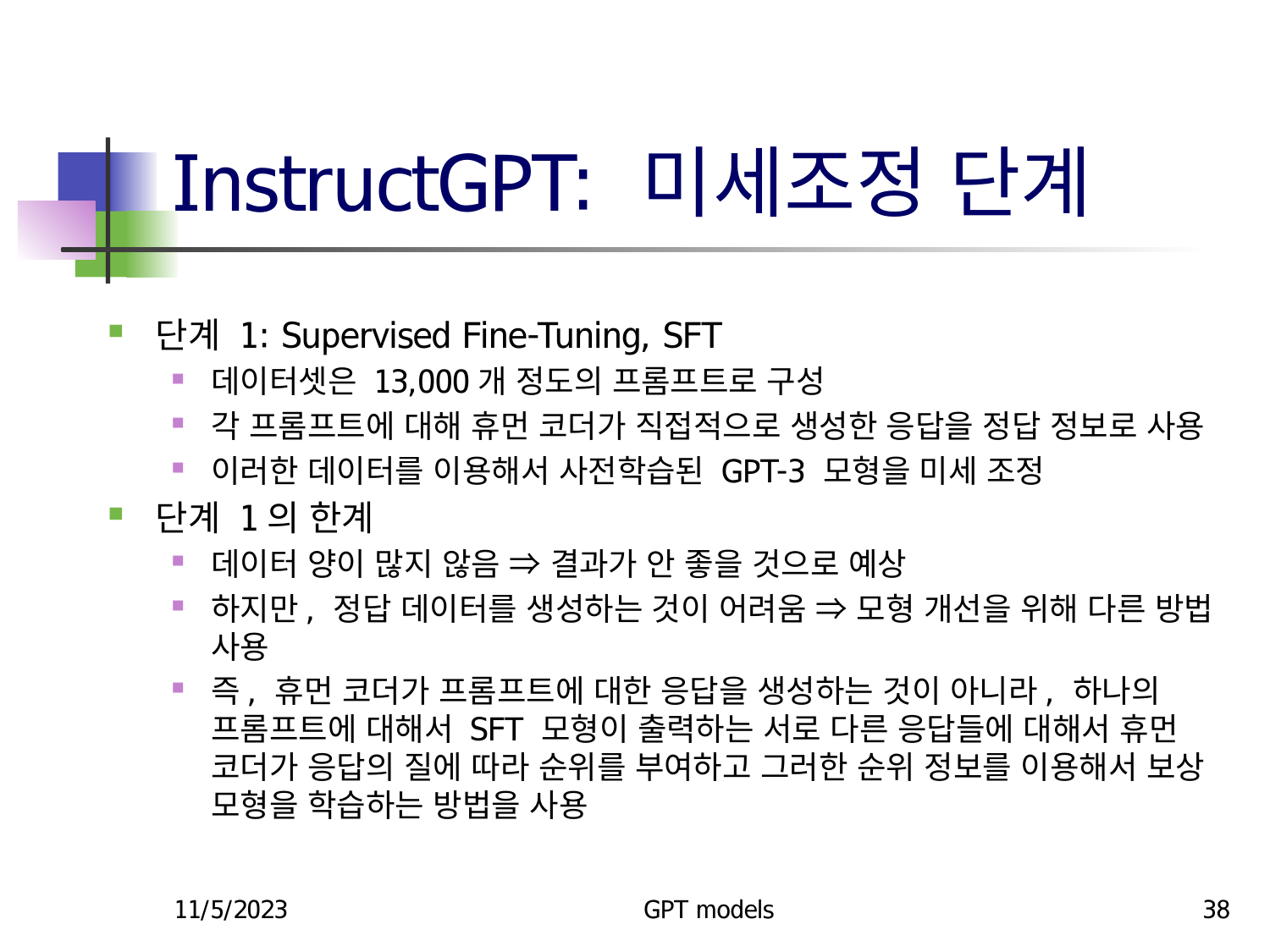

# InstructGPT: 미세조정 단계
단계 1: Supervised Fine-Tuning, SFT
데이터셋은 13,000개 정도의 프롬프트로 구성
각 프롬프트에 대해 휴먼 코더가 직접적으로 생성한 응답을 정답 정보로 사용
이러한 데이터를 이용해서 사전학습된 GPT-3 모형을 미세 조정
단계 1의 한계
데이터 양이 많지 않음 ⇒ 결과가 안 좋을 것으로 예상
하지만, 정답 데이터를 생성하는 것이 어려움 ⇒ 모형 개선을 위해 다른 방법 사용
즉, 휴먼 코더가 프롬프트에 대한 응답을 생성하는 것이 아니라, 하나의 프롬프트에 대해서 SFT 모형이 출력하는 서로 다른 응답들에 대해서 휴먼 코더가 응답의 질에 따라 순위를 부여하고 그러한 순위 정보를 이용해서 보상 모형을 학습하는 방법을 사용
11/5/2023
GPT models
38